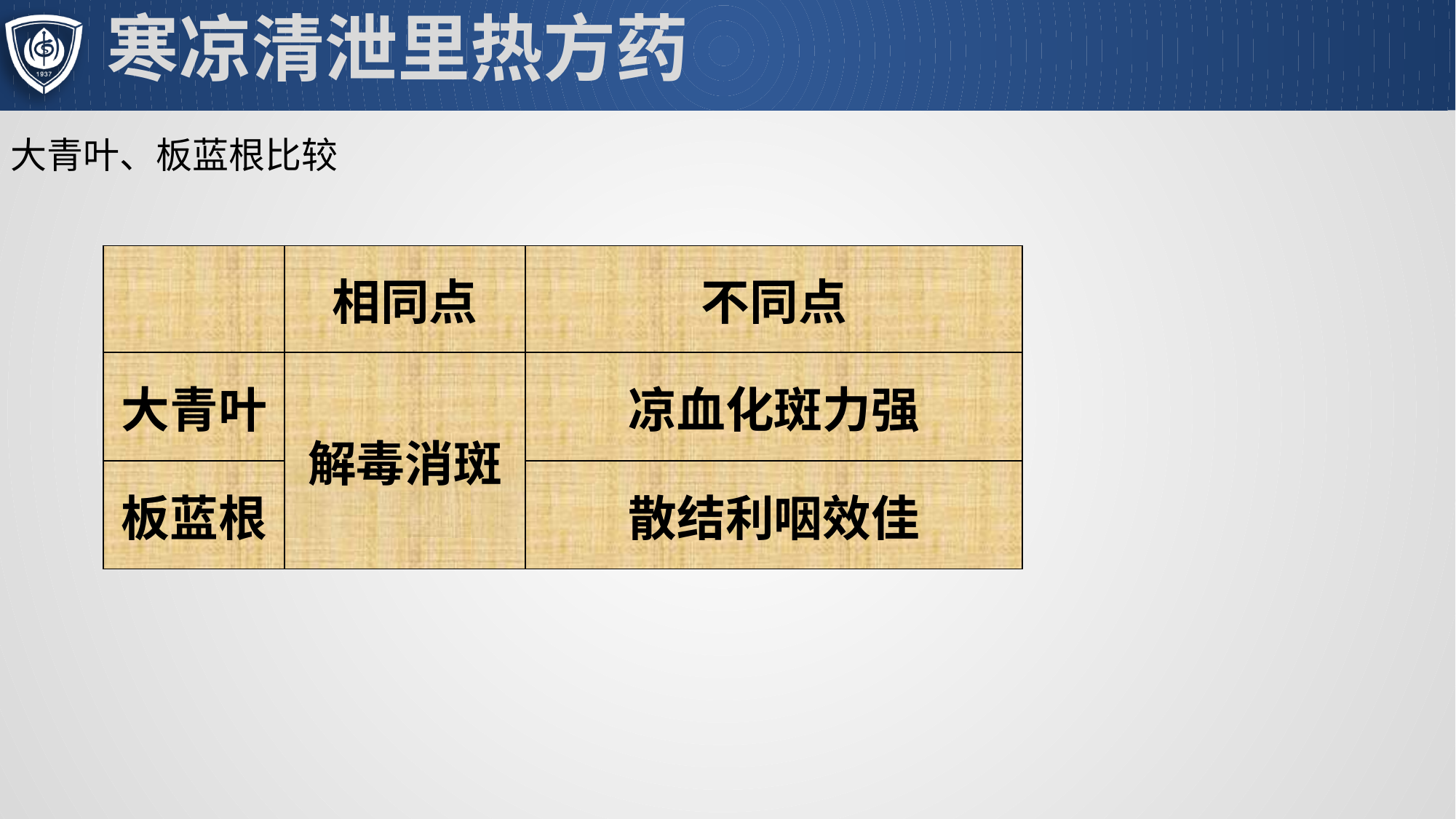

# 寒凉清泄里热方药
大青叶、板蓝根比较
|  | 相同点 | 不同点 |
| --- | --- | --- |
| 大青叶 | 解毒消斑 | 凉血化斑力强 |
| 板蓝根 |  | 散结利咽效佳 |